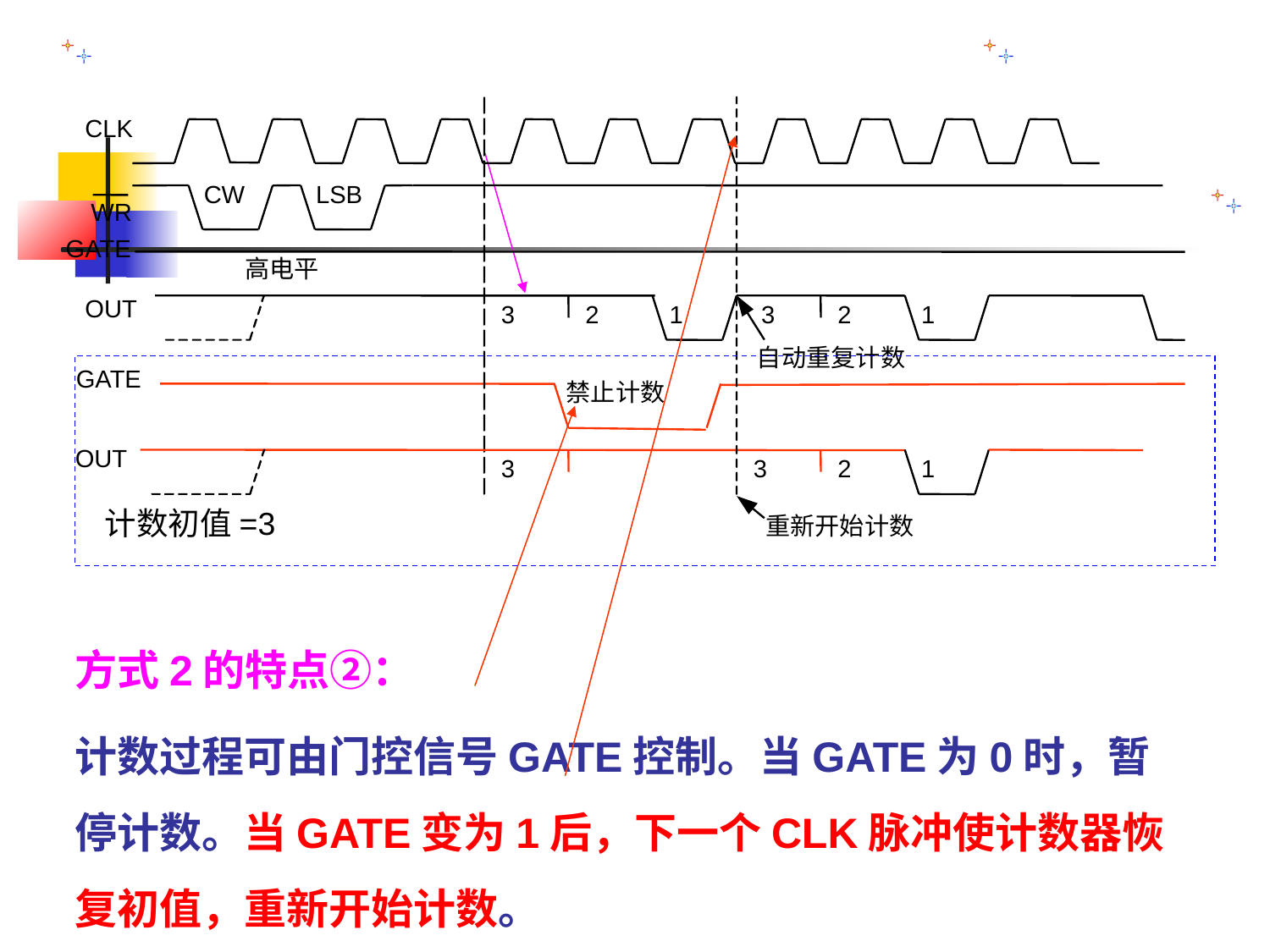

CLK

CW
LSB

WR
GATE

高电平

OUT

3
2
1
3
2
1

自动重复计数

GATE
禁止计数

OUT

3
3
2
1
计数初值=3

重新开始计数
方式2的特点②：
计数过程可由门控信号GATE控制。当GATE为0时，暂停计数。当GATE变为1后，下一个CLK脉冲使计数器恢复初值，重新开始计数。